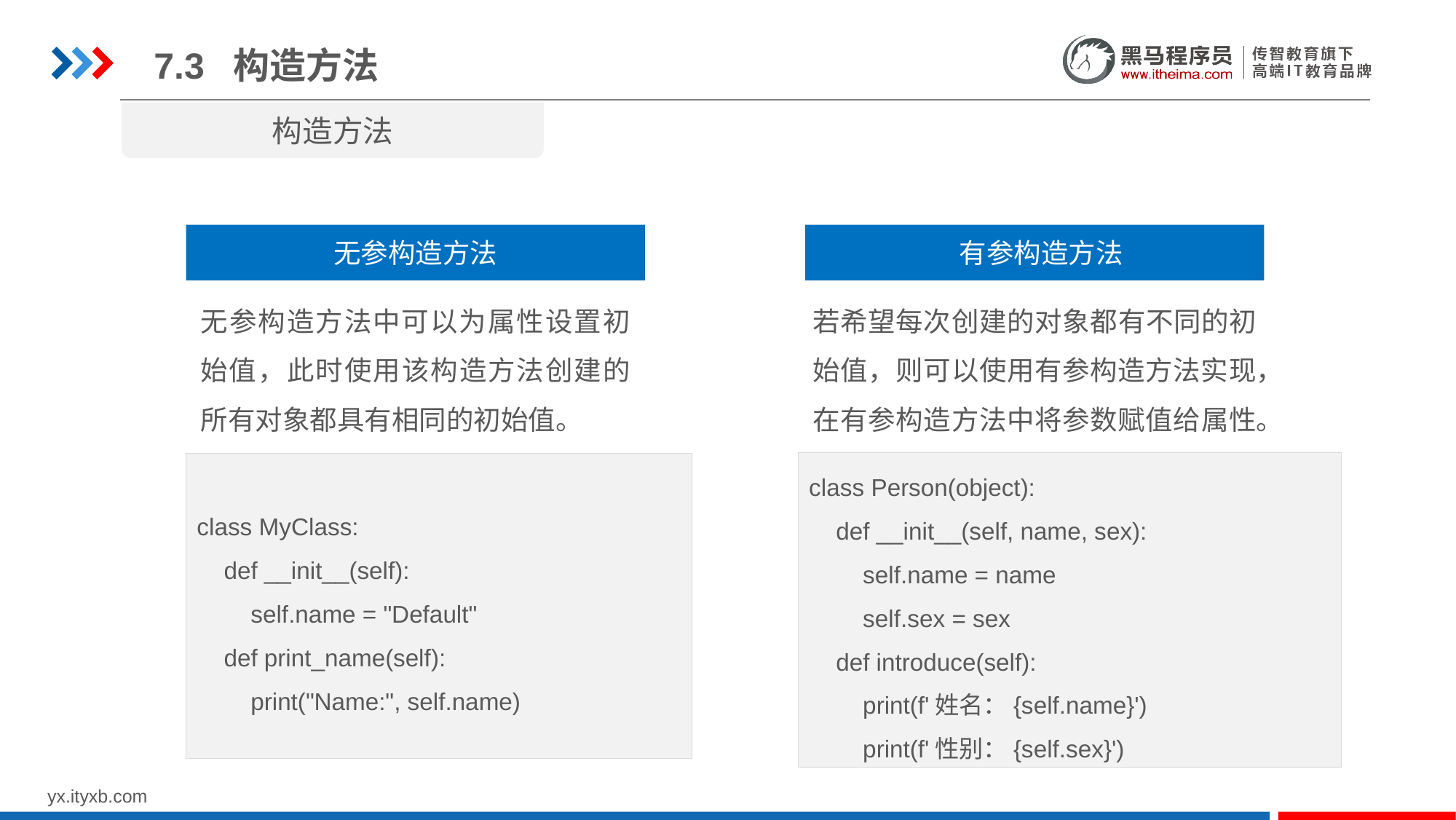

7.3  构造方法

构造方法

有参构造方法
无参构造方法
无参构造方法中可以为属性设置初始值，此时使用该构造方法创建的所有对象都具有相同的初始值。
若希望每次创建的对象都有不同的初始值，则可以使用有参构造方法实现，在有参构造方法中将参数赋值给属性。
class Person(object):
    def __init__(self, name, sex):
        self.name = name
        self.sex = sex
    def introduce(self):
        print(f'姓名：{self.name}')
        print(f'性别：{self.sex}')
class MyClass:
    def __init__(self):
        self.name = "Default"
    def print_name(self):
        print("Name:", self.name)